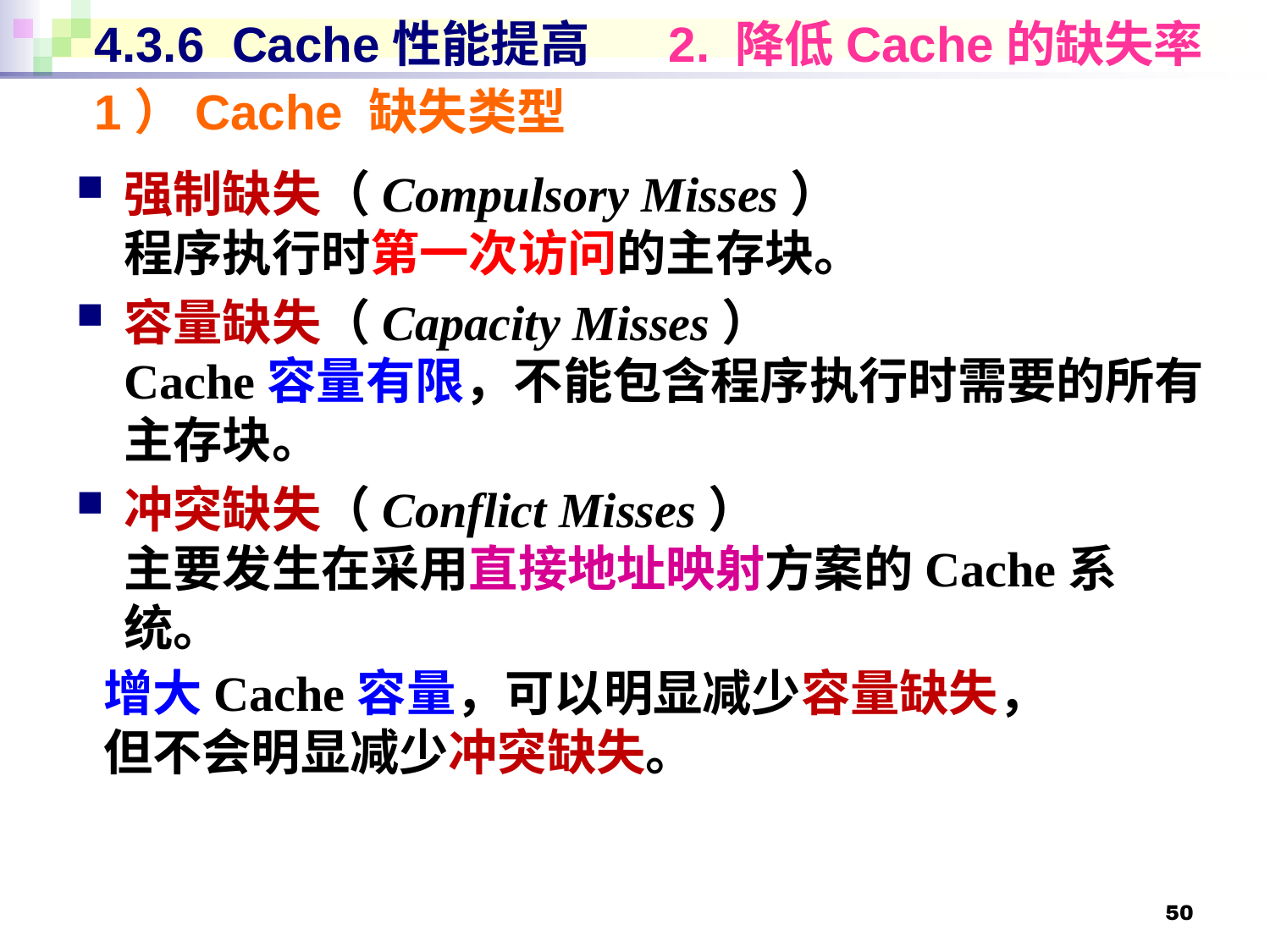

# 4.3.6  Cache性能提高      2. 降低Cache的缺失率
1）Cache 缺失类型
强制缺失（Compulsory Misses）
程序执行时第一次访问的主存块。
容量缺失（Capacity Misses）
Cache容量有限，不能包含程序执行时需要的所有主存块。
冲突缺失（Conflict Misses）
主要发生在采用直接地址映射方案的Cache系统。
增大Cache容量，可以明显减少容量缺失，
但不会明显减少冲突缺失。
50